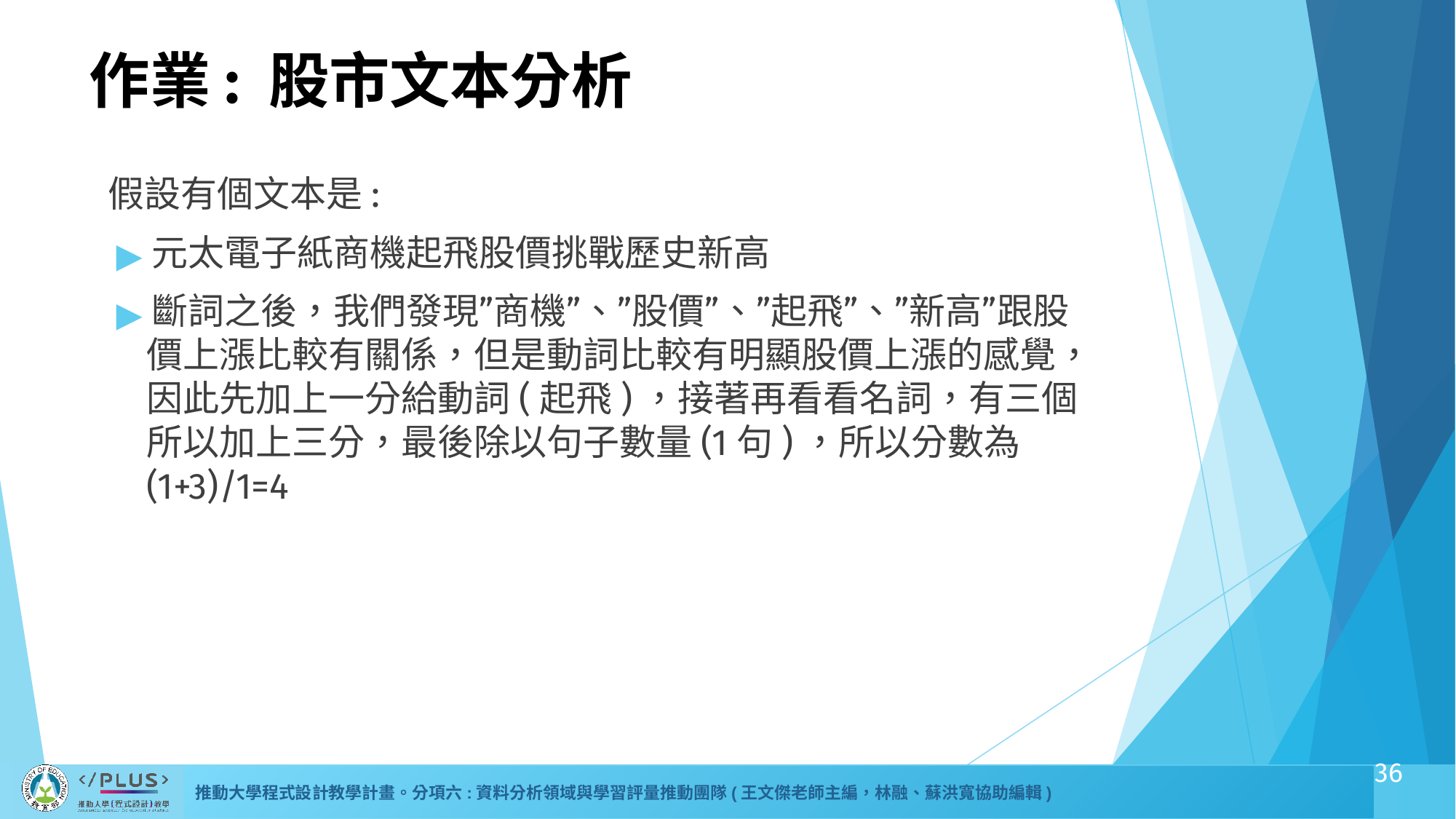

# 作業: 股市文本分析
假設有個文本是:
元太電子紙商機起飛股價挑戰歷史新高
斷詞之後，我們發現”商機”、”股價”、”起飛”、”新高”跟股價上漲比較有關係，但是動詞比較有明顯股價上漲的感覺，因此先加上一分給動詞(起飛)，接著再看看名詞，有三個所以加上三分，最後除以句子數量(1句)，所以分數為(1+3)/1=4

36